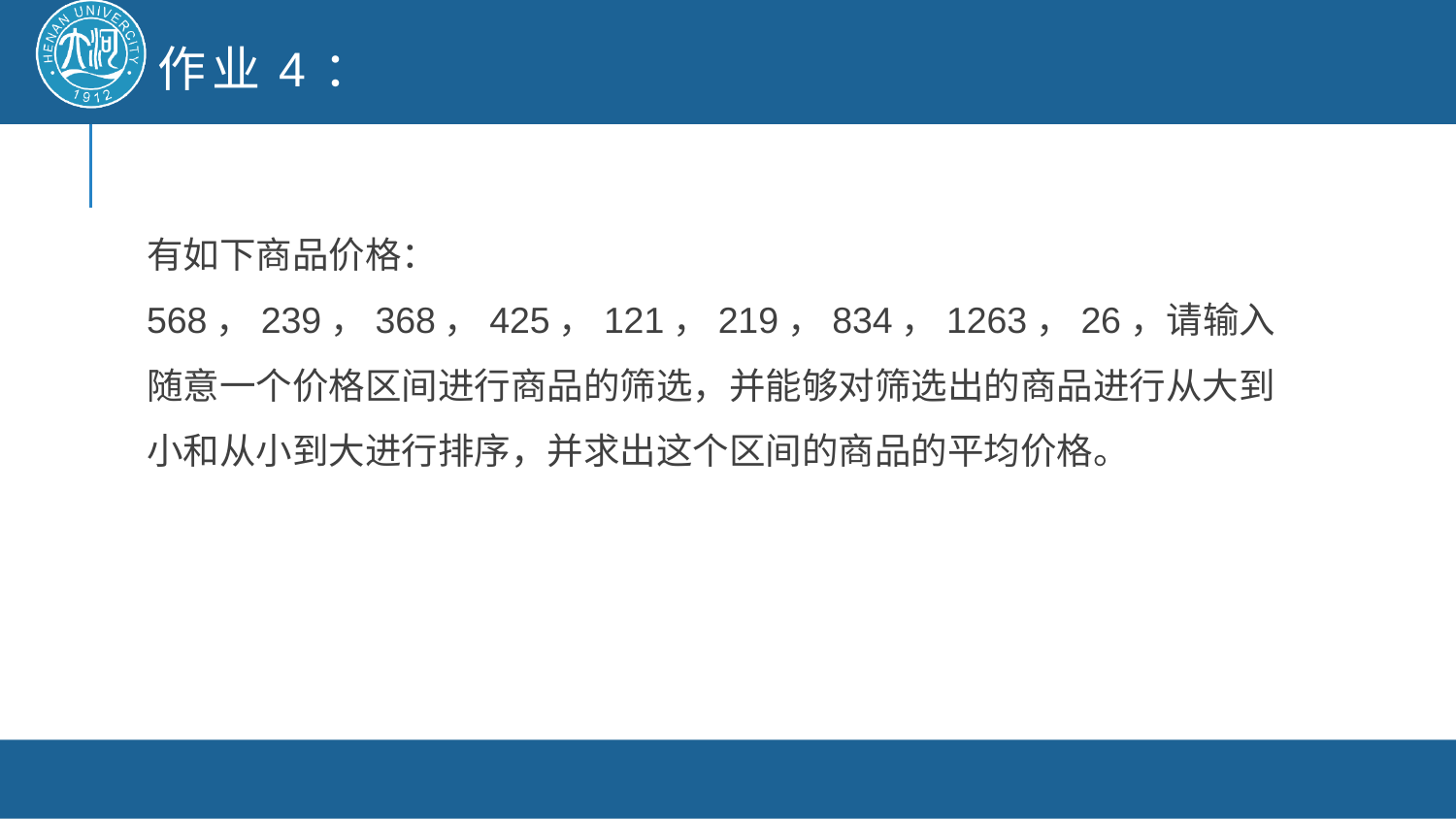

作业4：
有如下商品价格：568，239，368，425，121，219，834，1263，26，请输入随意一个价格区间进行商品的筛选，并能够对筛选出的商品进行从大到小和从小到大进行排序，并求出这个区间的商品的平均价格。